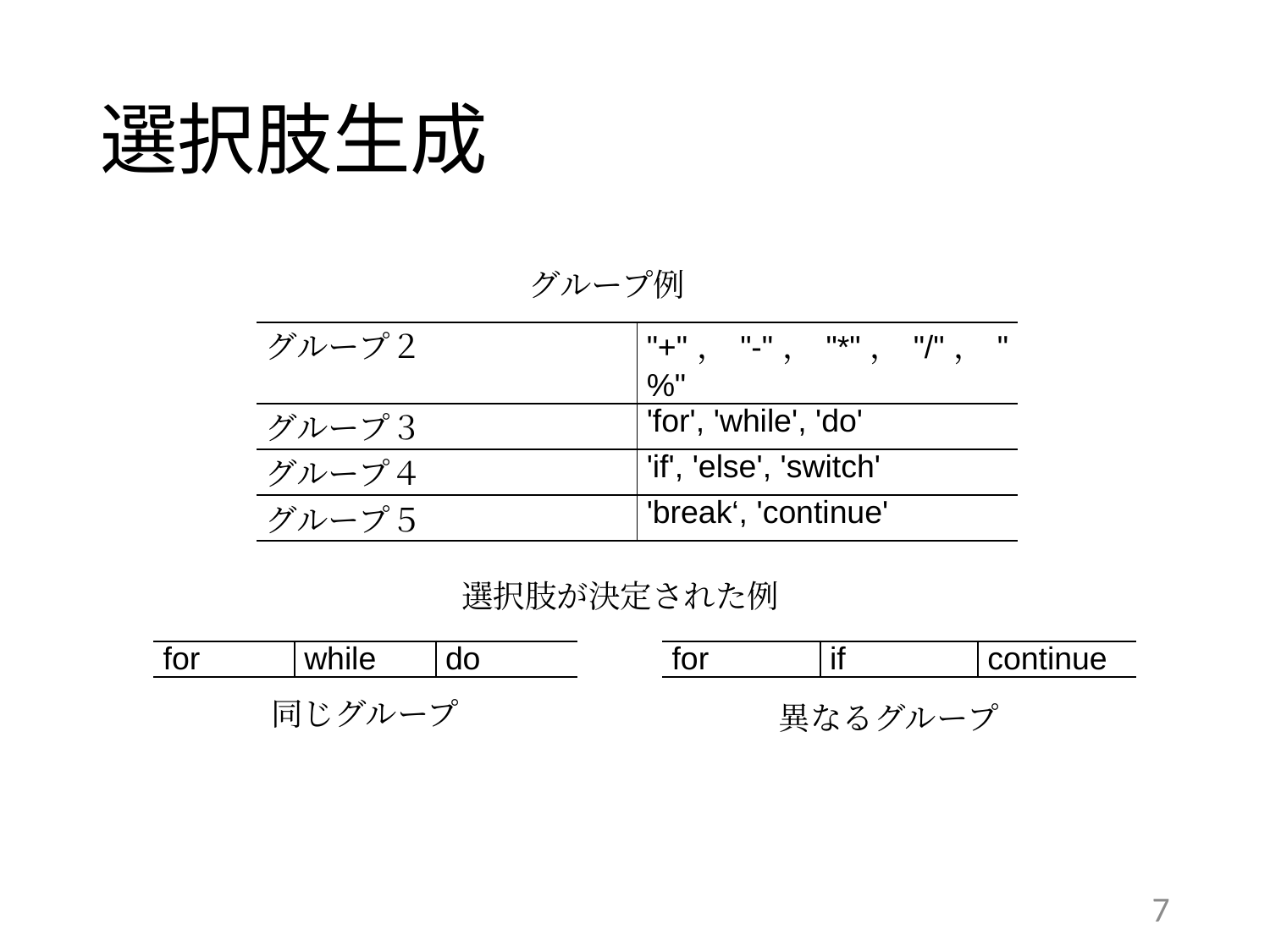

# 選択肢生成
グループ例
| グループ２ | "+"，"-"，"\*"，"/"，"%" |
| --- | --- |
| グループ３ | 'for', 'while', 'do' |
| グループ４ | 'if', 'else', 'switch' |
| グループ５ | 'break‘, 'continue' |
選択肢が決定された例
| for | while | do |
| --- | --- | --- |
| for | if | continue |
| --- | --- | --- |
同じグループ
異なるグループ
7